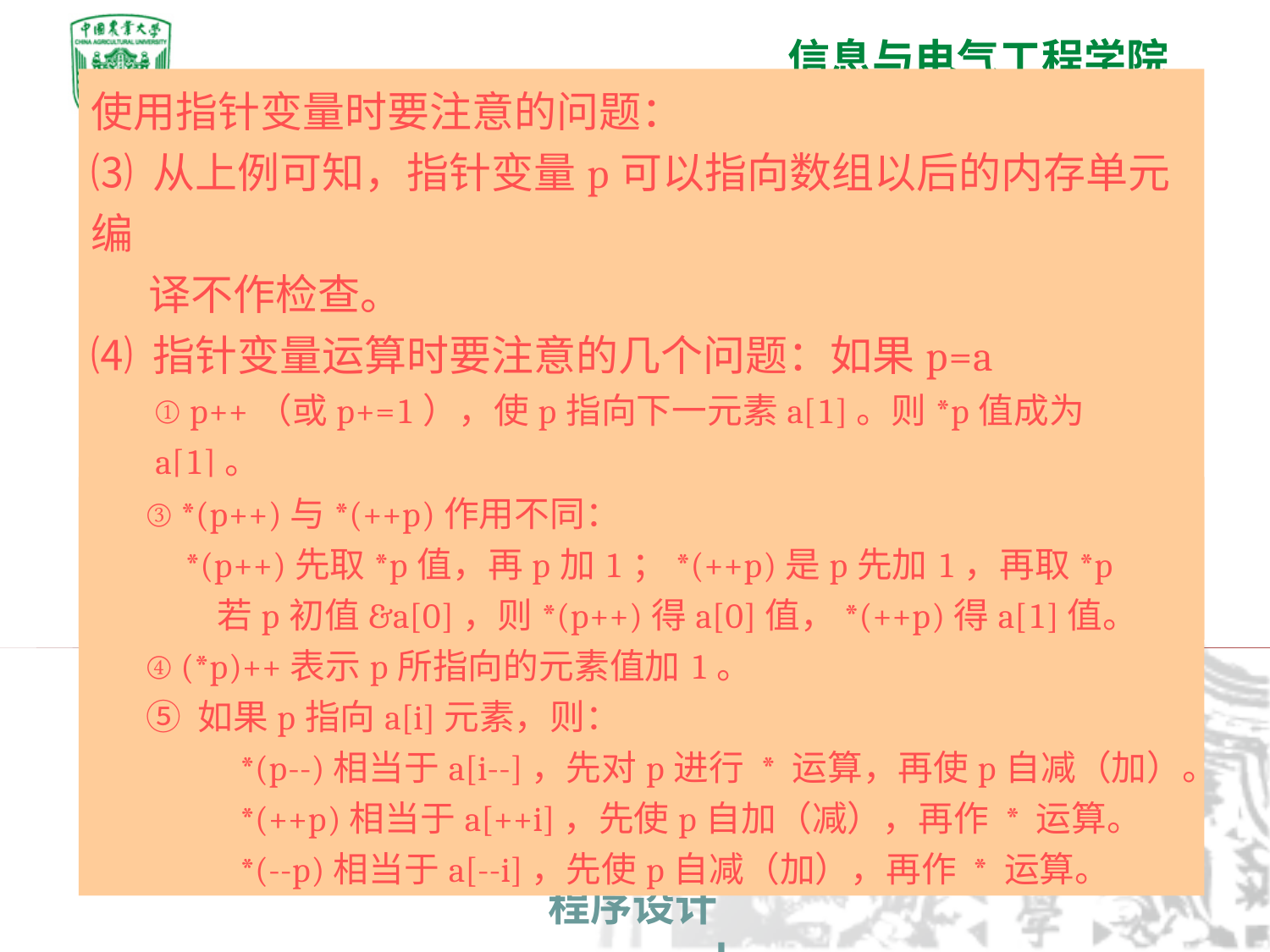

使用指针变量时要注意的问题：
⑶ 从上例可知，指针变量p可以指向数组以后的内存单元编
     译不作检查。
⑷ 指针变量运算时要注意的几个问题：如果p=a
① p++（或p+=1），使p指向下一元素a[1]。则*p值成为a[1]。
② ++和*  优先级同为2,结合性从右向左，则*p++等价于*(p++)，
     即先得到p指向的变量的值*p，再使p=p+1。例10.6可改为：
       ③ *(p++)与*(++p)作用不同：
            *(p++)先取*p值，再p加1；*(++p)是p先加1，再取*p
               若p初值&a[0]，则*(p++)得a[0]值，*(++p)得a[1]值。
       ④ (*p)++表示p所指向的元素值加1。
       ⑤ 如果p指向a[i]元素，则：
                   *(p--)相当于a[i--]，先对p进行 * 运算，再使p自减（加）。
                   *(++p)相当于a[++i]，先使p自加（减），再作 * 运算。
                   *(--p)相当于a[--i]，先使p自减（加），再作 * 运算。